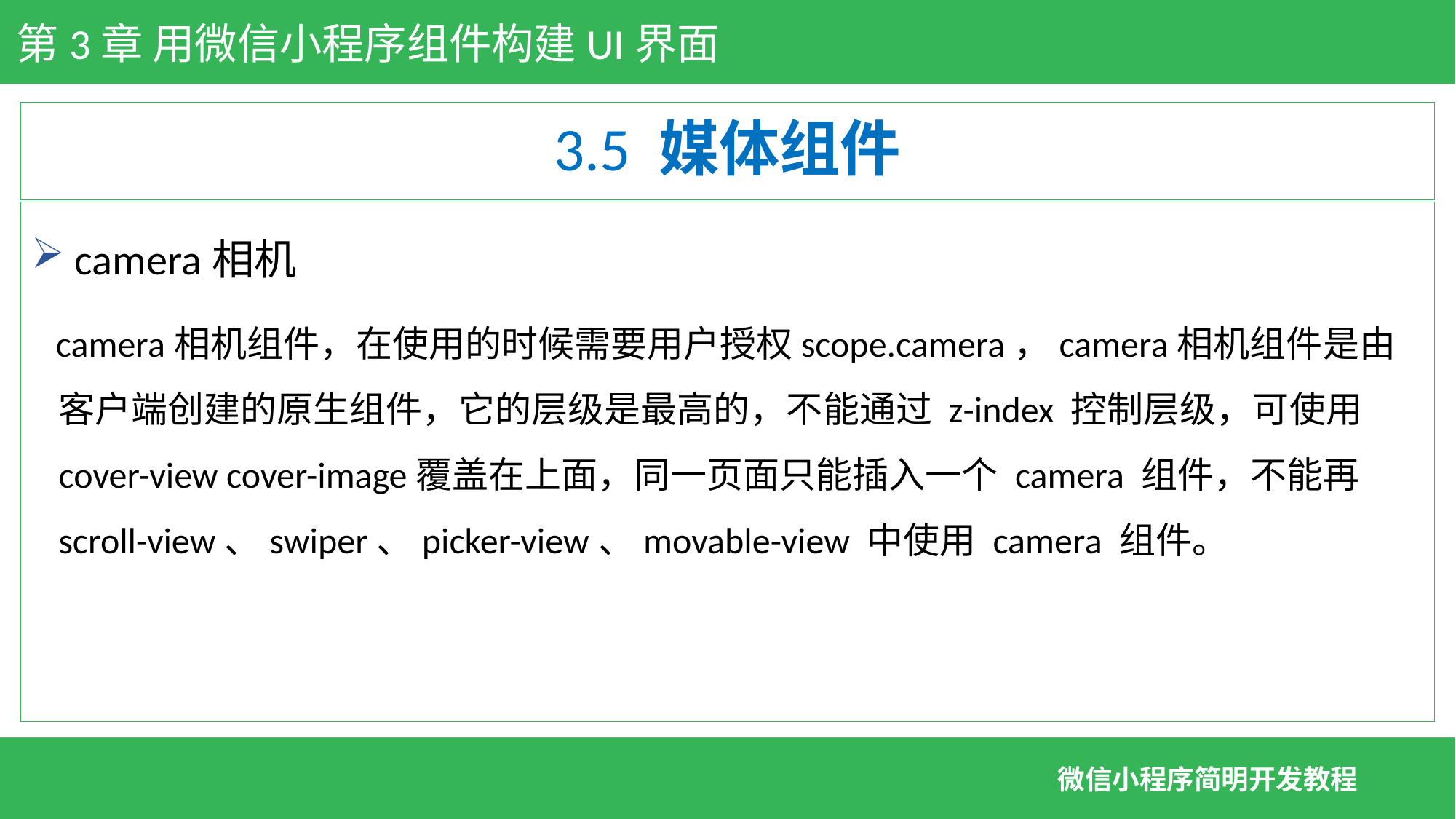

第3章 用微信小程序组件构建UI界面

# 3.5 媒体组件
 camera相机
   camera相机组件，在使用的时候需要用户授权scope.camera，camera相机组件是由客户端创建的原生组件，它的层级是最高的，不能通过 z-index 控制层级，可使用 cover-view cover-image覆盖在上面，同一页面只能插入一个 camera 组件，不能再 scroll-view、swiper、picker-view、movable-view 中使用 camera 组件。

微信小程序简明开发教程